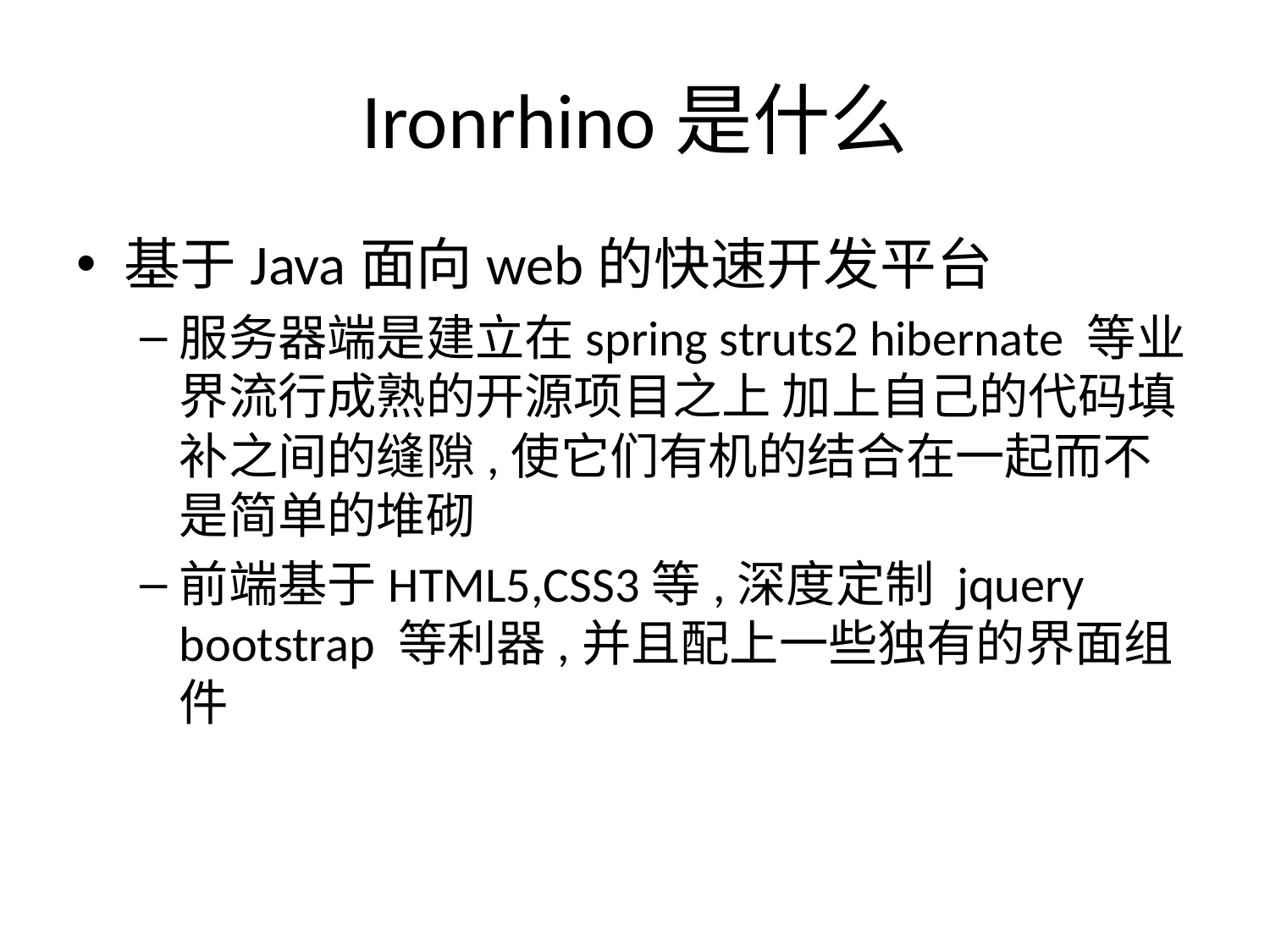

# Ironrhino是什么
基于Java面向web的快速开发平台
服务器端是建立在spring struts2 hibernate 等业界流行成熟的开源项目之上 加上自己的代码填补之间的缝隙,使它们有机的结合在一起而不是简单的堆砌
前端基于HTML5,CSS3等,深度定制 jquery bootstrap 等利器,并且配上一些独有的界面组件